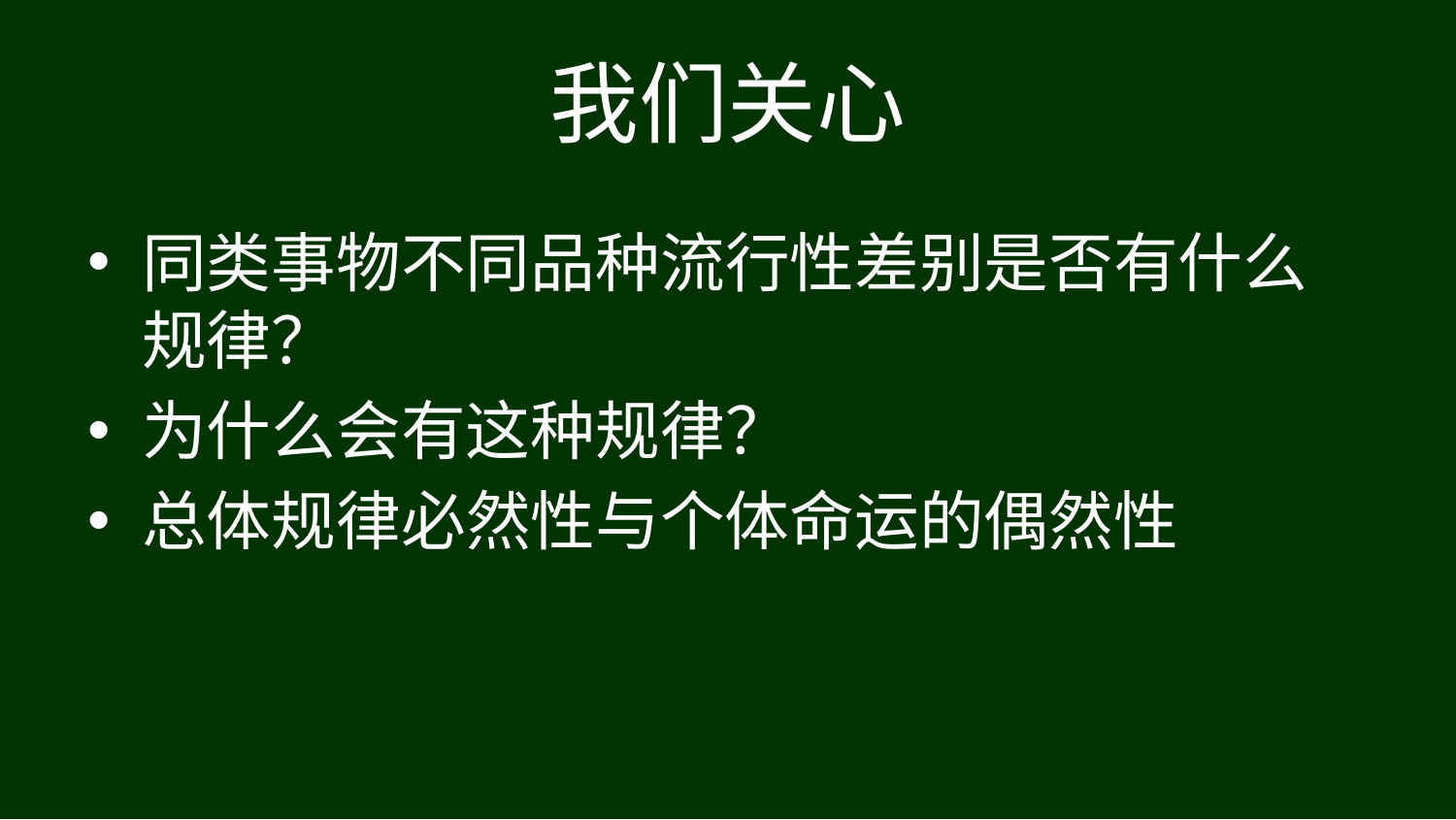

# 我们关心
同类事物不同品种流行性差别是否有什么规律？
为什么会有这种规律？
总体规律必然性与个体命运的偶然性